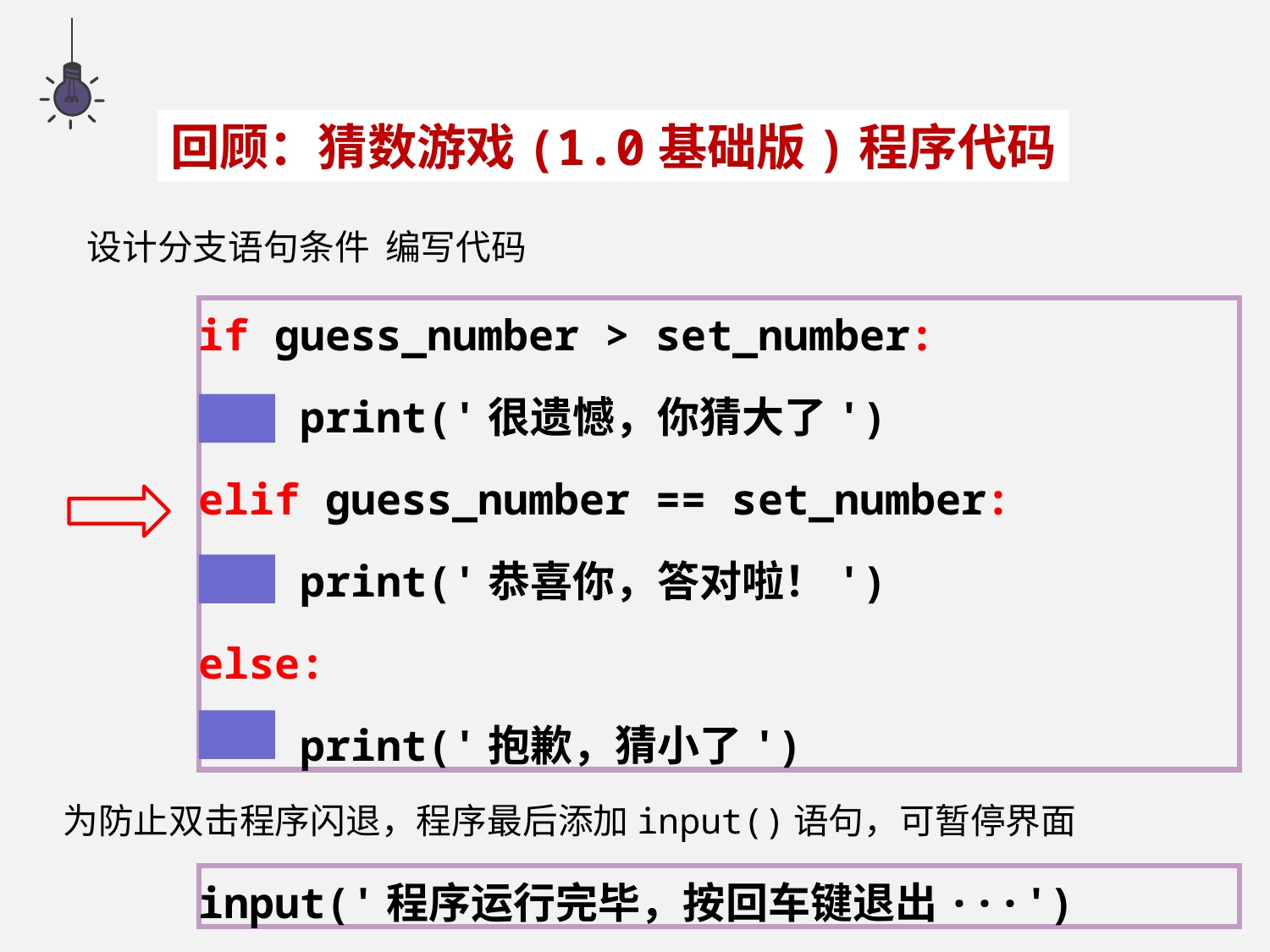

回顾：猜数游戏(1.0基础版)程序代码
设计分支语句条件  编写代码
if guess_number > set_number:
    print('很遗憾，你猜大了')
elif guess_number == set_number:
    print('恭喜你，答对啦！')
else:
    print('抱歉，猜小了')

为防止双击程序闪退，程序最后添加input()语句，可暂停界面
input('程序运行完毕，按回车键退出···')